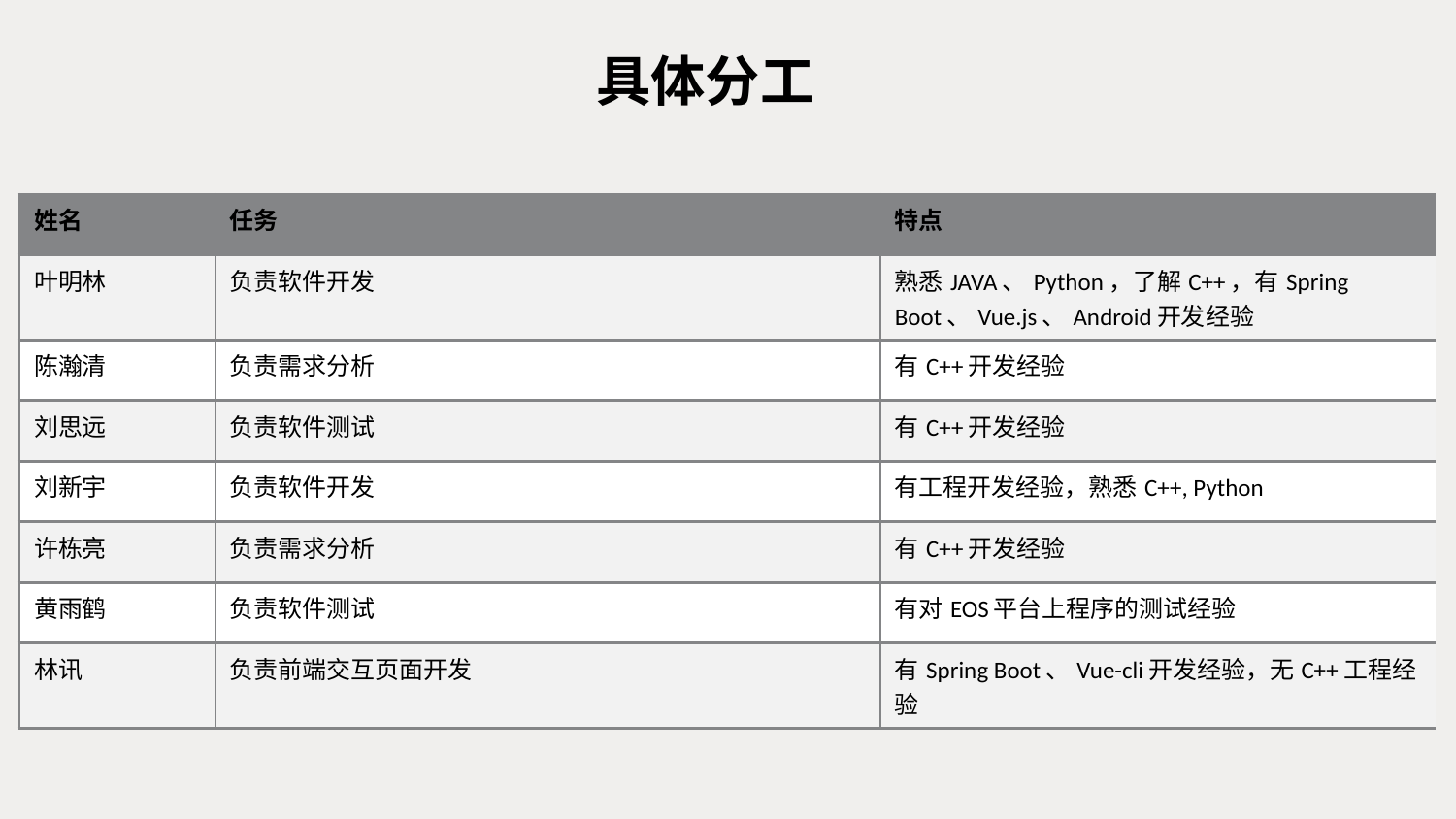

# 具体分工
| 姓名 | 任务 | 特点 |
| --- | --- | --- |
| 叶明林 | 负责软件开发 | 熟悉JAVA、Python，了解C++，有Spring Boot、Vue.js、Android开发经验 |
| 陈瀚清 | 负责需求分析 | 有C++开发经验 |
| 刘思远 | 负责软件测试 | 有C++开发经验 |
| 刘新宇 | 负责软件开发 | 有工程开发经验，熟悉C++, Python |
| 许栋亮 | 负责需求分析 | 有C++开发经验 |
| 黄雨鹤 | 负责软件测试 | 有对EOS平台上程序的测试经验 |
| 林讯 | 负责前端交互页面开发 | 有Spring Boot、Vue-cli开发经验，无C++工程经验 |